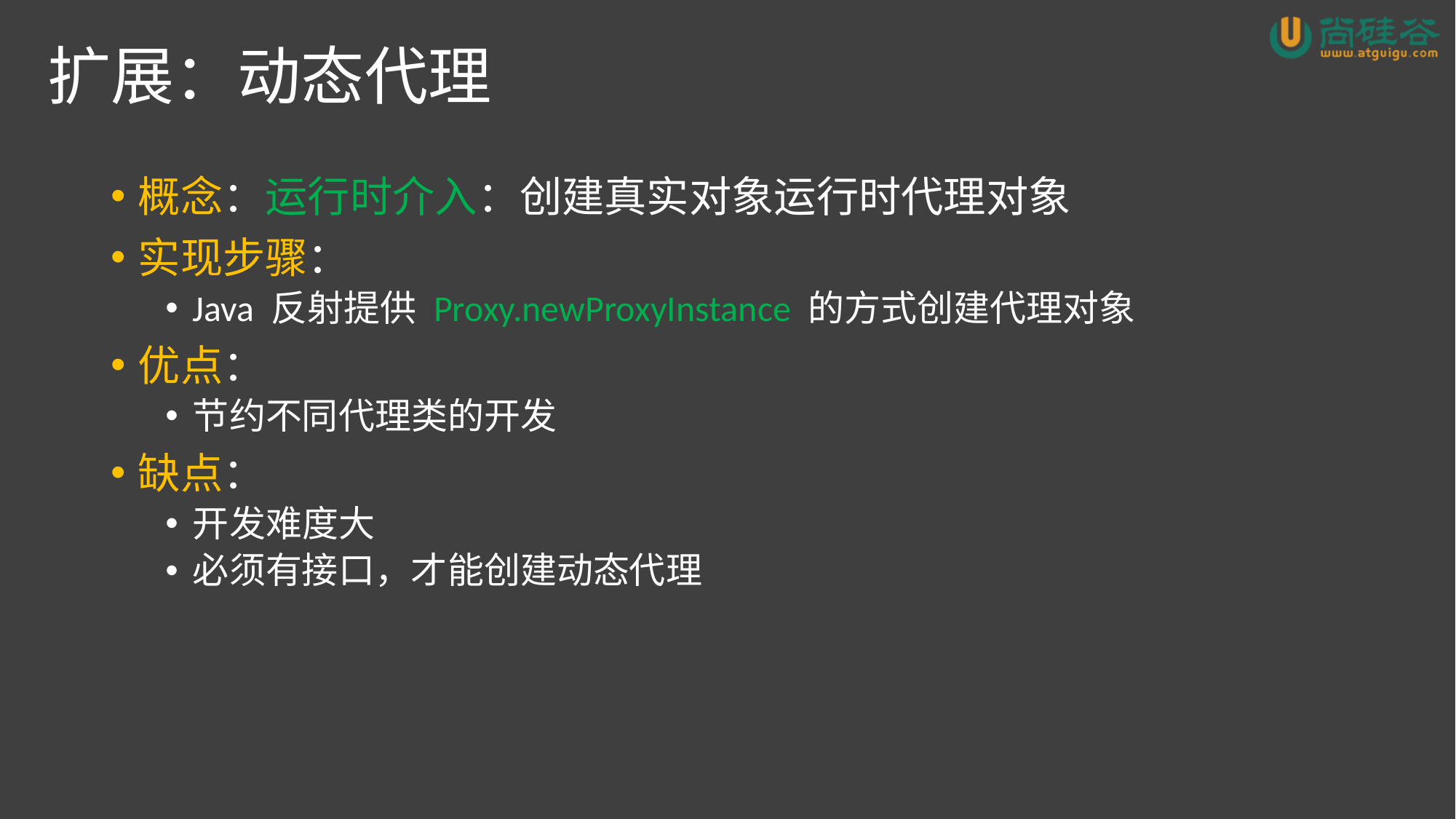

# 扩展：动态代理
概念：运行时介入：创建真实对象运行时代理对象
实现步骤：
Java 反射提供 Proxy.newProxyInstance 的方式创建代理对象
优点：
节约不同代理类的开发
缺点：
开发难度大
必须有接口，才能创建动态代理